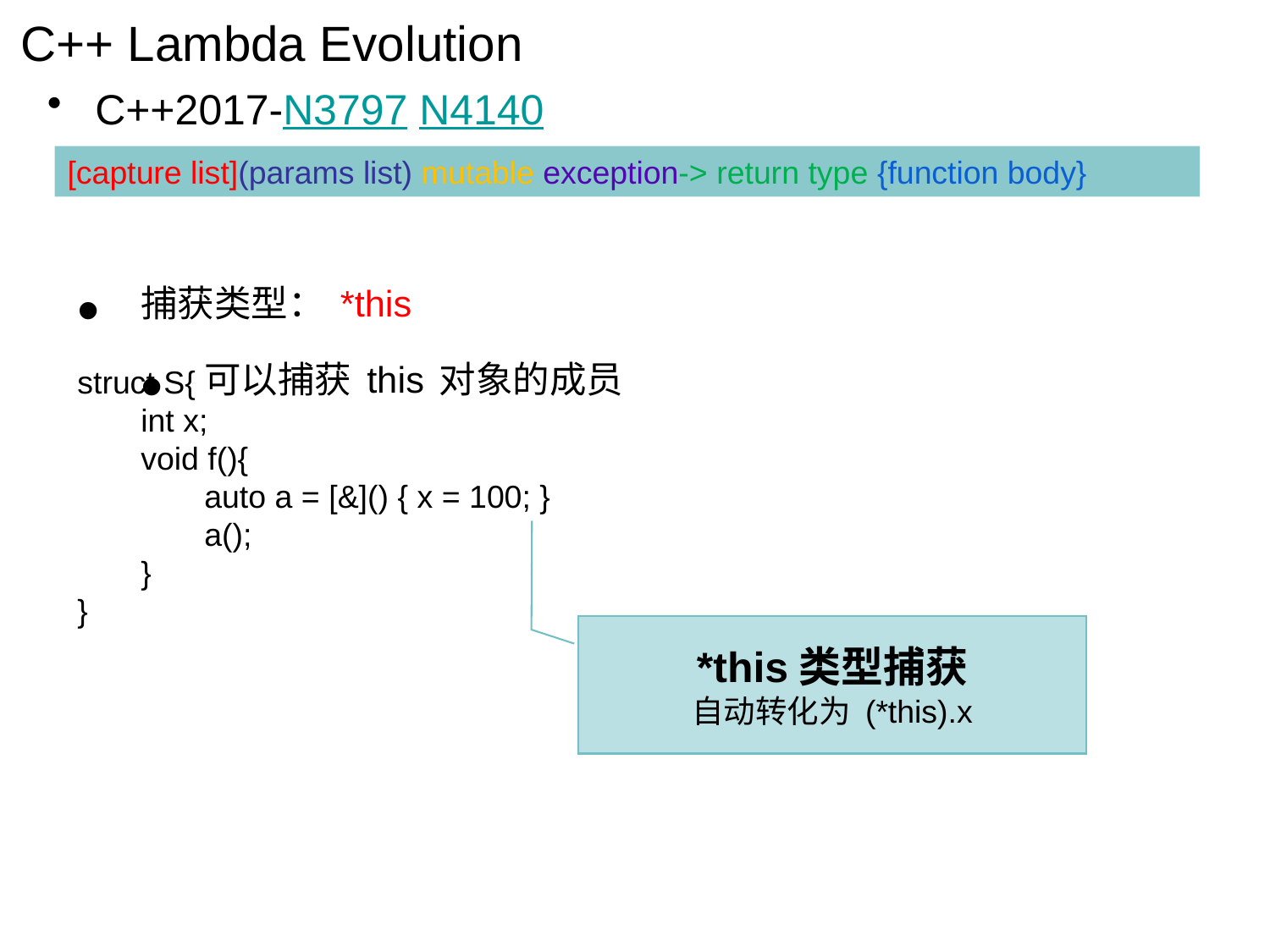

# C++ Lambda Evolution
C++2017-N3797 N4140
[capture list](params list) mutable exception-> return type {function body}
捕获类型：*this
可以捕获this对象的成员
struct S{
int x;
void f(){
auto a = [&]() { x = 100; }
a();
}
}
*this类型捕获
自动转化为 (*this).x